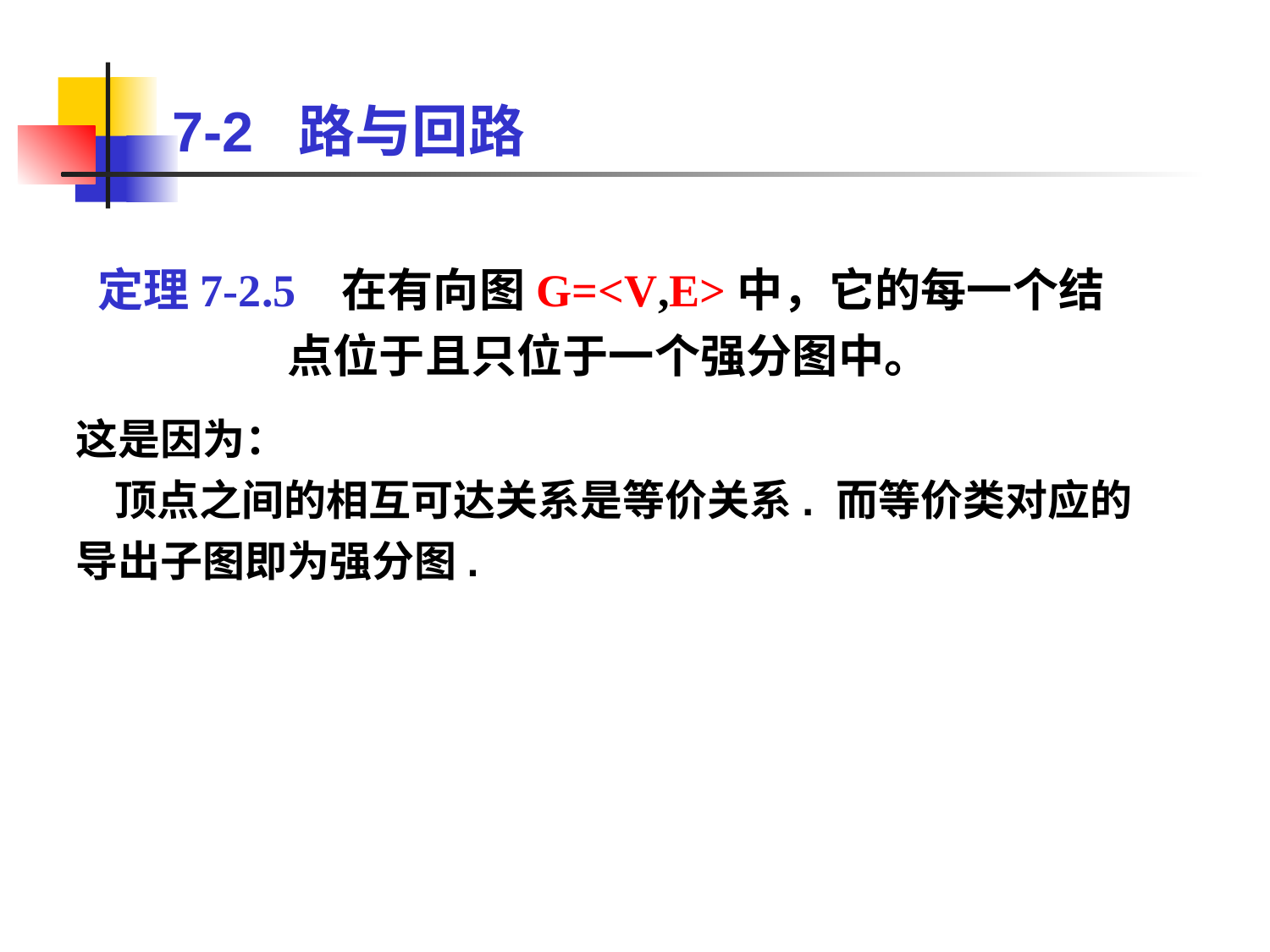

# 7-2  路与回路
 定理7-2.5   在有向图G=<V,E>中，它的每一个结点位于且只位于一个强分图中。

这是因为：
   顶点之间的相互可达关系是等价关系. 而等价类对应的导出子图即为强分图.
58